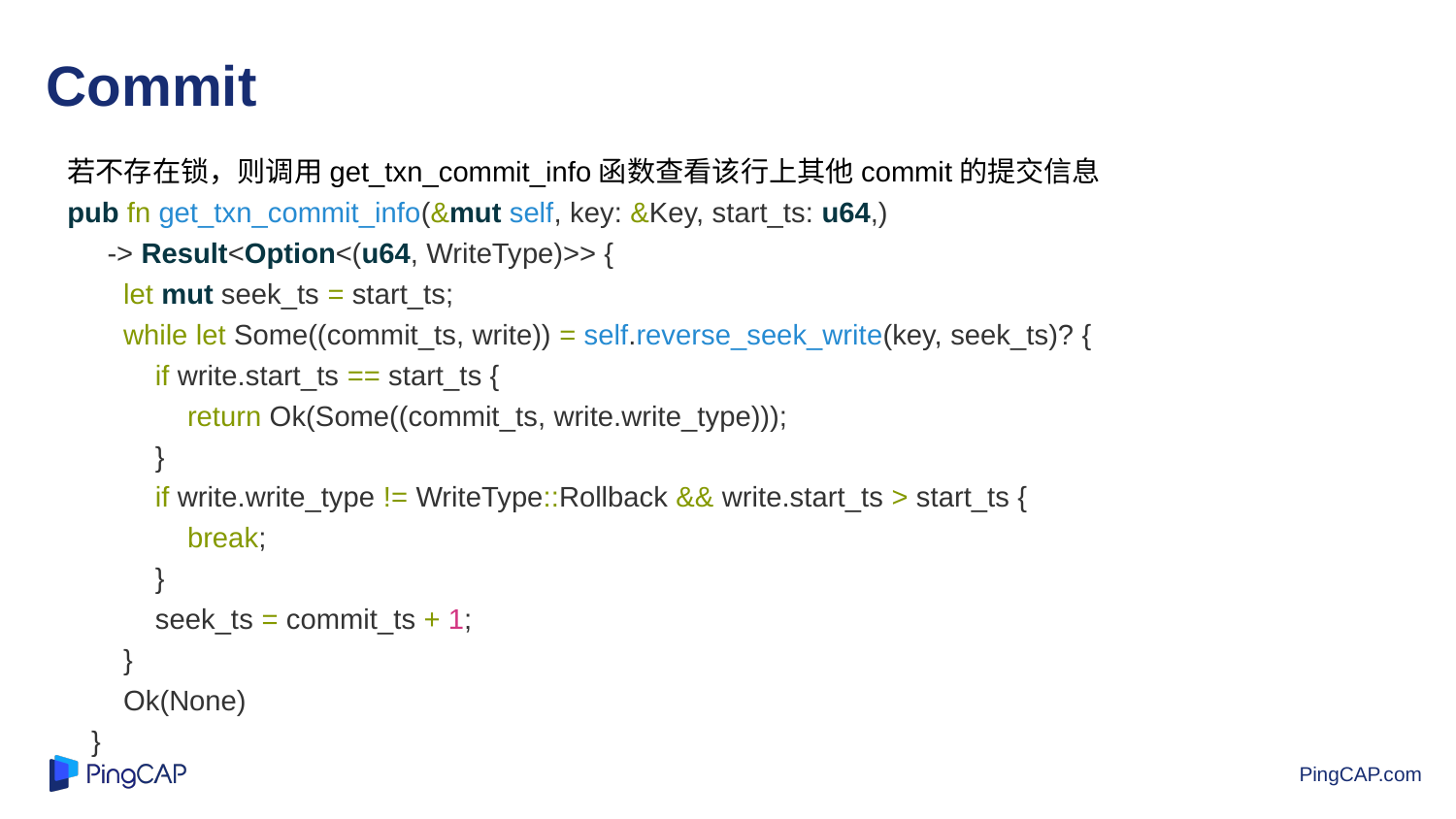

Commit
若不存在锁，则调用get_txn_commit_info函数查看该行上其他commit的提交信息
pub fn get_txn_commit_info(&mut self, key: &Key, start_ts: u64,)
     -> Result<Option<(u64, WriteType)>> {
       let mut seek_ts = start_ts;
       while let Some((commit_ts, write)) = self.reverse_seek_write(key, seek_ts)? {
           if write.start_ts == start_ts {
               return Ok(Some((commit_ts, write.write_type)));
           }
           if write.write_type != WriteType::Rollback && write.start_ts > start_ts {
               break;
           }
           seek_ts = commit_ts + 1;
       }
       Ok(None)
   }